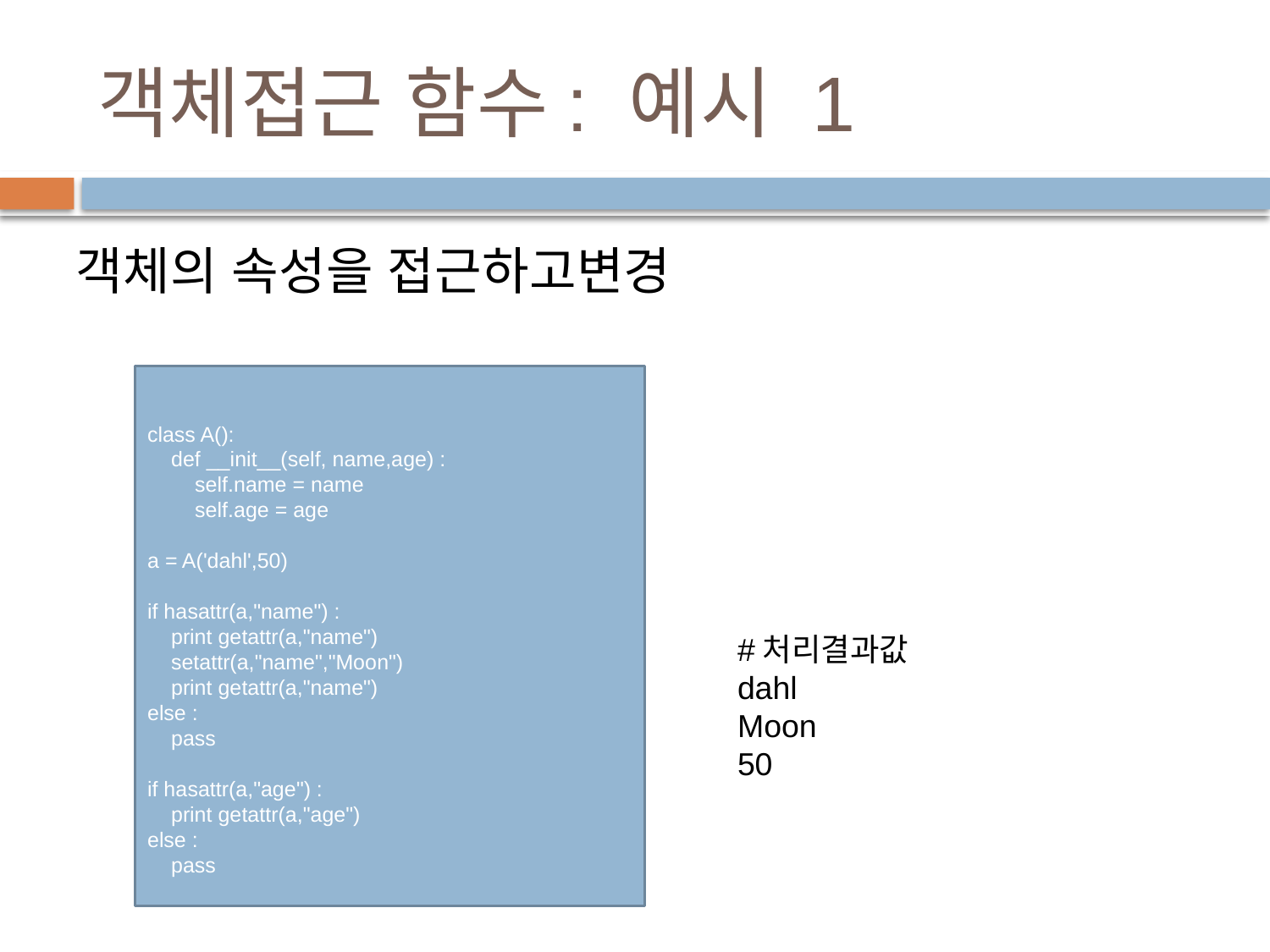

# 객체접근 함수: 예시 1
객체의 속성을 접근하고변경

class A():
    def __init__(self, name,age) :
        self.name = name
        self.age = age

a = A('dahl',50)

if hasattr(a,"name") :
    print getattr(a,"name")
    setattr(a,"name","Moon")
    print getattr(a,"name")
else :
    pass

if hasattr(a,"age") :
    print getattr(a,"age")
else :
    pass
#처리결과값
dahl
Moon
50